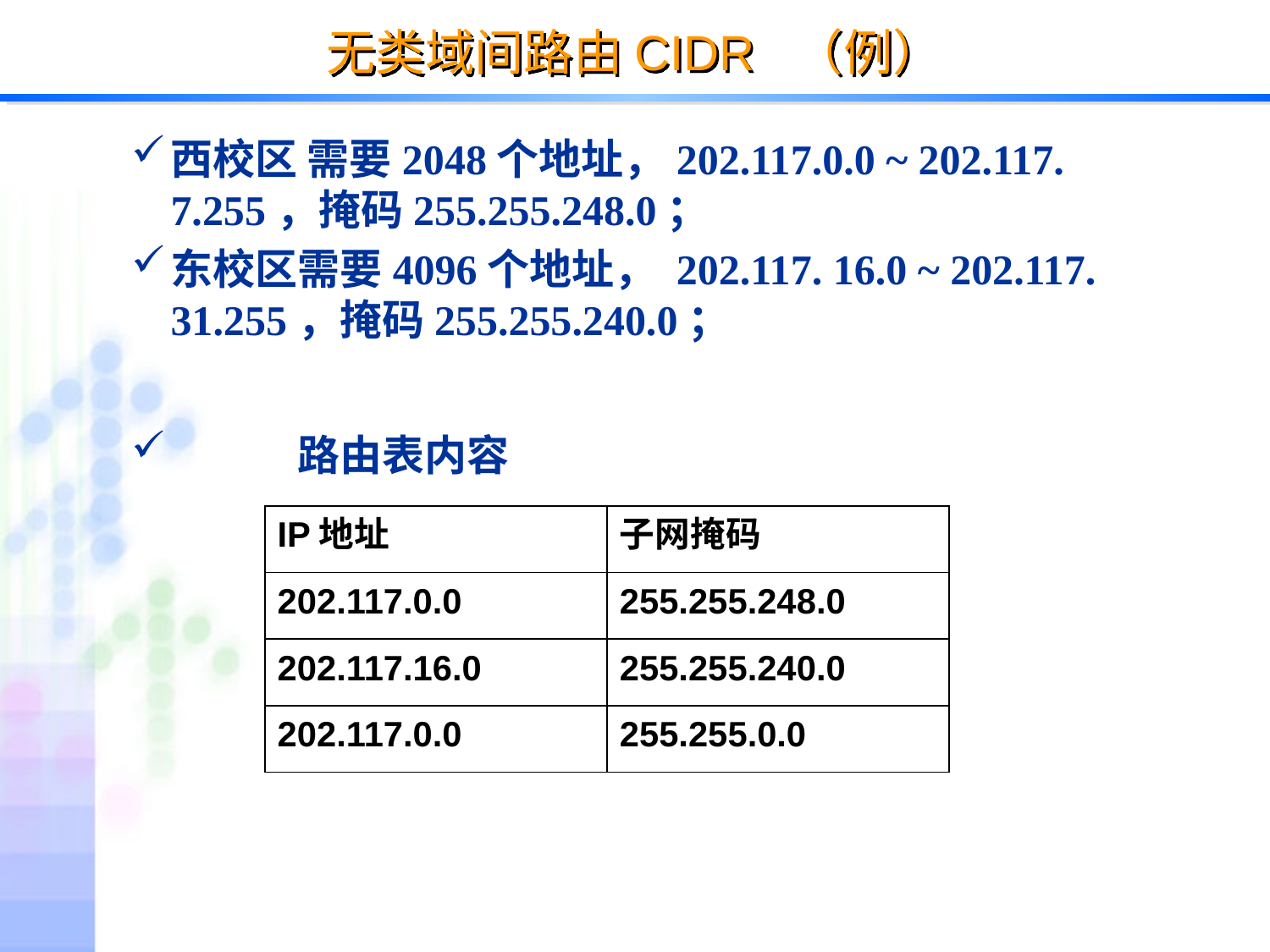

# 无类域间路由CIDR  （例）
西校区 需要2048个地址，202.117.0.0 ~ 202.117. 7.255，掩码255.255.248.0；
东校区需要4096个地址， 202.117. 16.0 ~ 202.117. 31.255，掩码255.255.240.0；

	路由表内容

IP地址

子网掩码

202.117.0.0

255.255.248.0

202.117.16.0

255.255.240.0

202.117.0.0

255.255.0.0